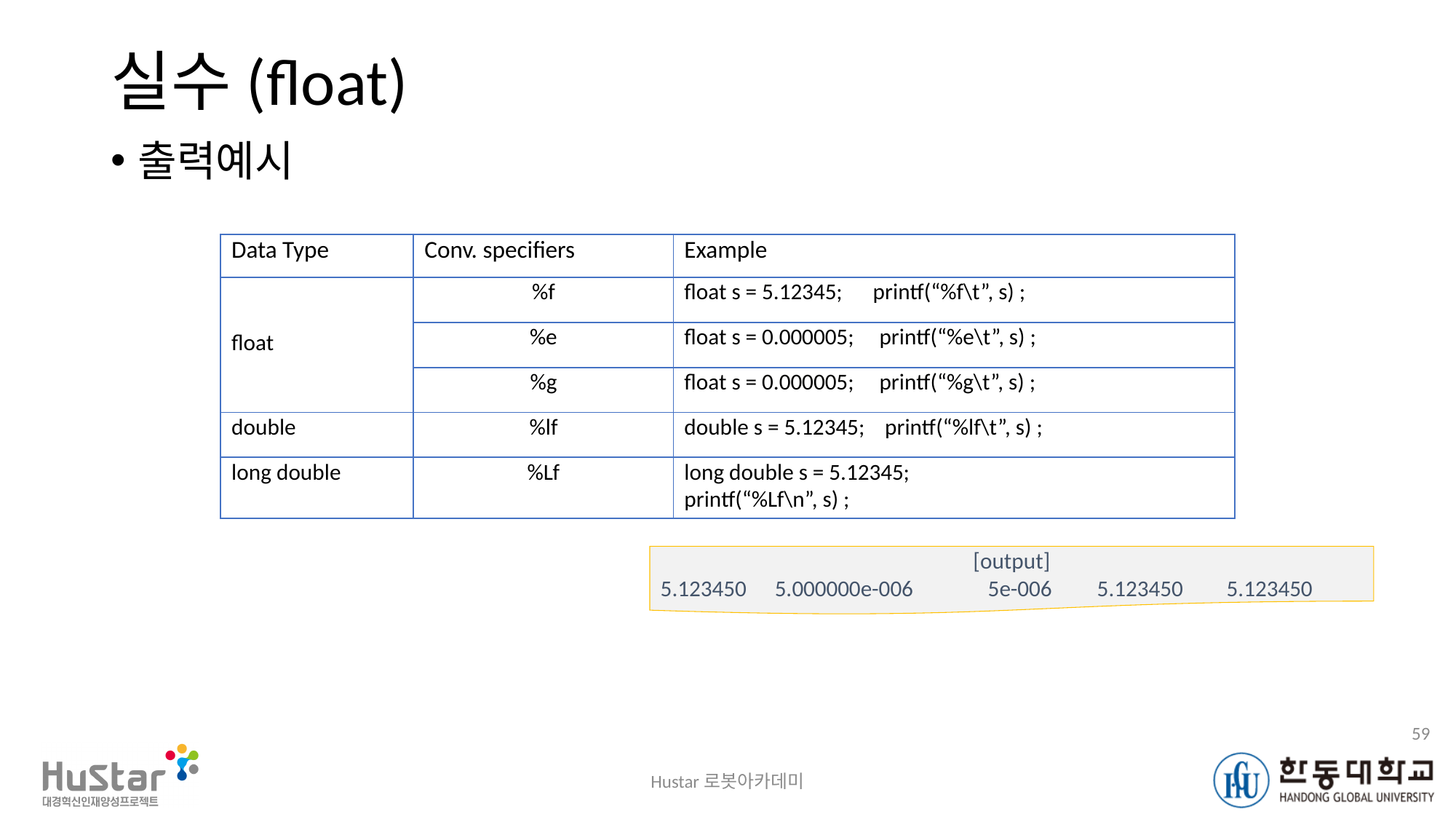

# 실수(float)
출력예시
| Data Type | Conv. specifiers | Example |
| --- | --- | --- |
| float | %f | float s = 5.12345; printf(“%f\t”, s) ; |
|  | %e | float s = 0.000005; printf(“%e\t”, s) ; |
|  | %g | float s = 0.000005; printf(“%g\t”, s) ; |
| double | %lf | double s = 5.12345; printf(“%lf\t”, s) ; |
| long double | %Lf | long double s = 5.12345; printf(“%Lf\n”, s) ; |
[output]
5.123450 	 5.000000e-006	5e-006	5.123450	    5.123450
59
Hustar로봇아카데미